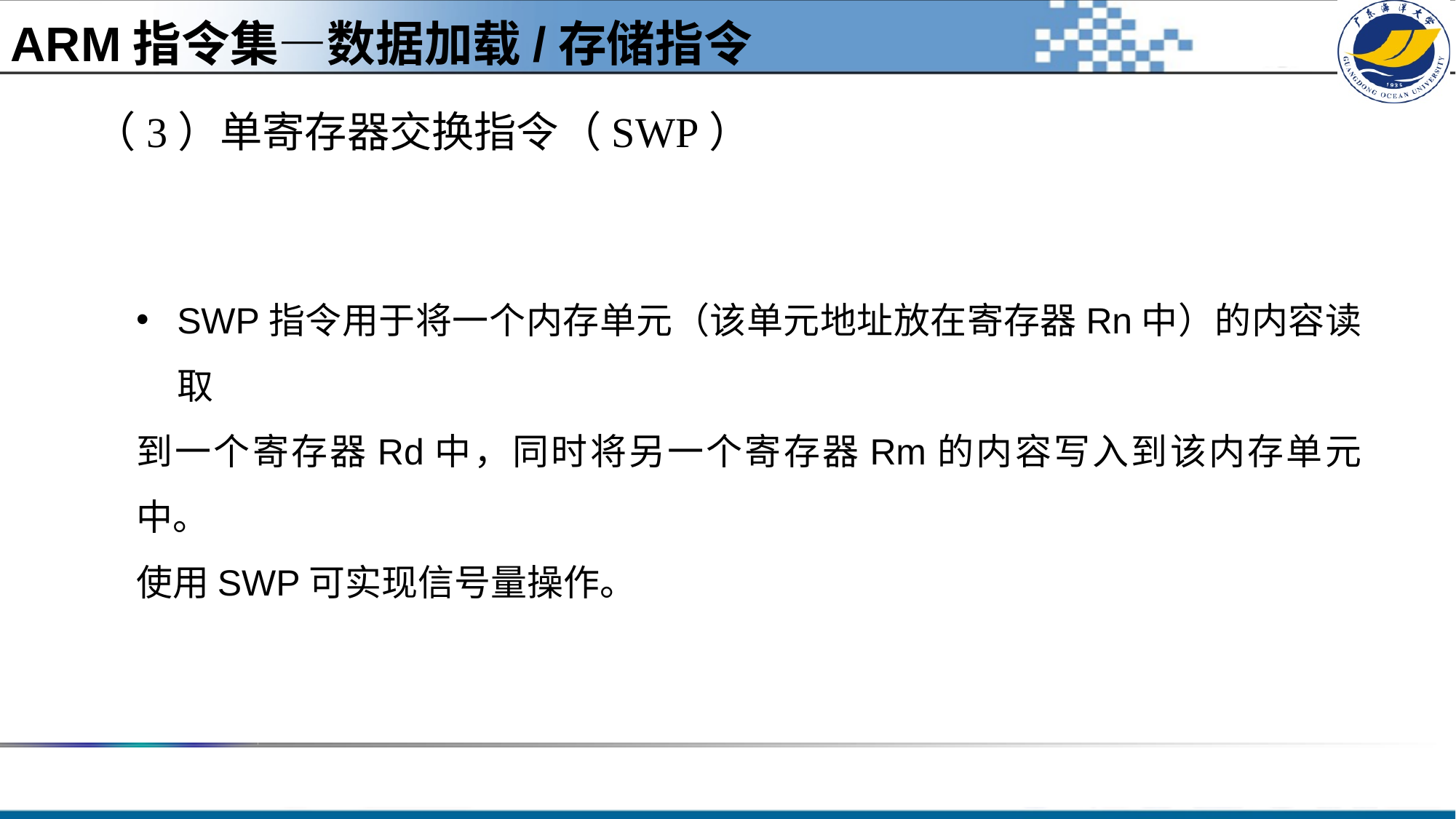

ARM指令集—数据加载/存储指令
（3）单寄存器交换指令（SWP）
SWP指令用于将一个内存单元（该单元地址放在寄存器Rn中）的内容读取
到一个寄存器Rd中，同时将另一个寄存器Rm的内容写入到该内存单元中。
使用SWP可实现信号量操作。
77